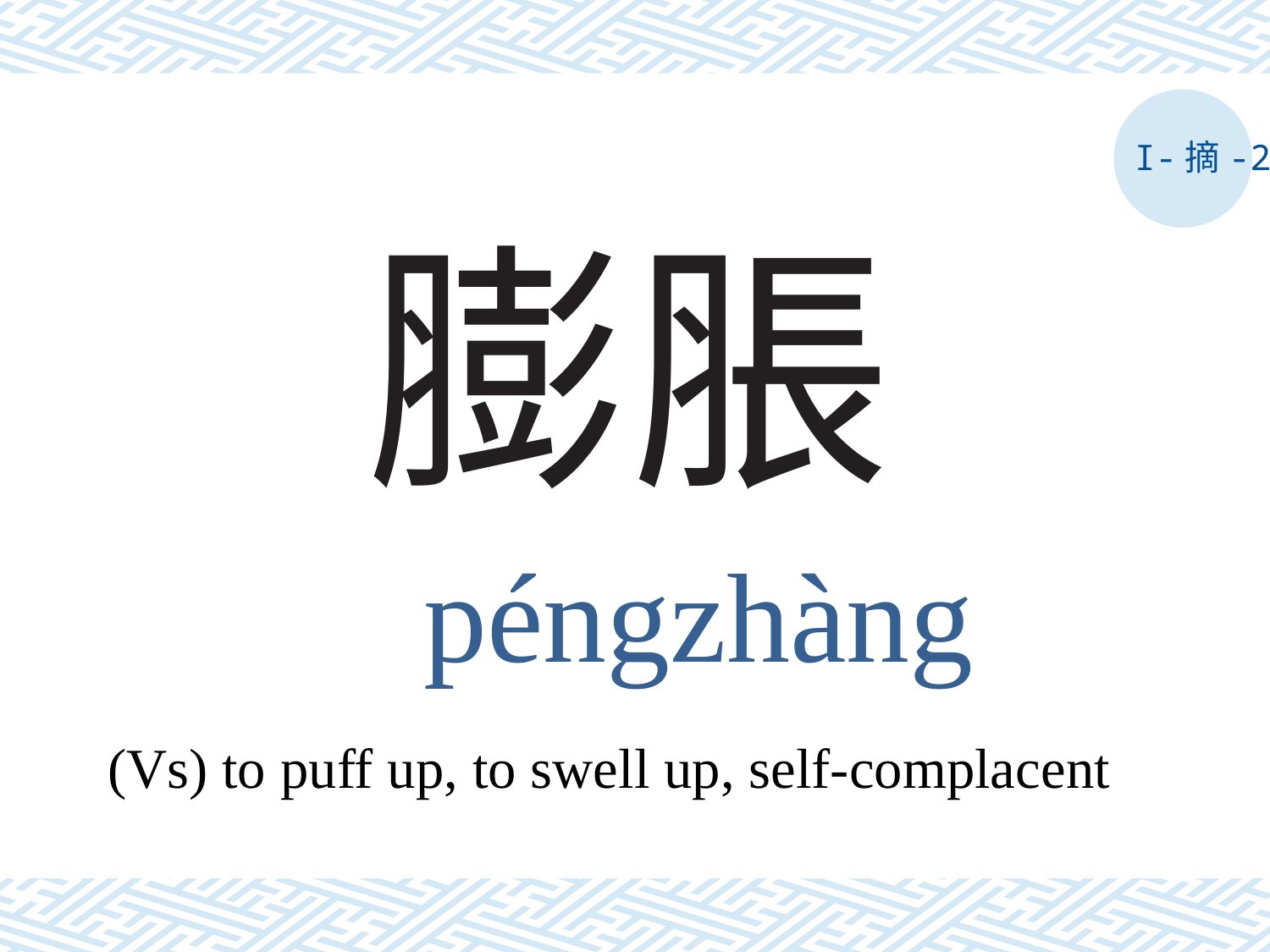

I-摘-2

# 膨脹
péngzhàng
(Vs) to puff up, to swell up, self-complacent